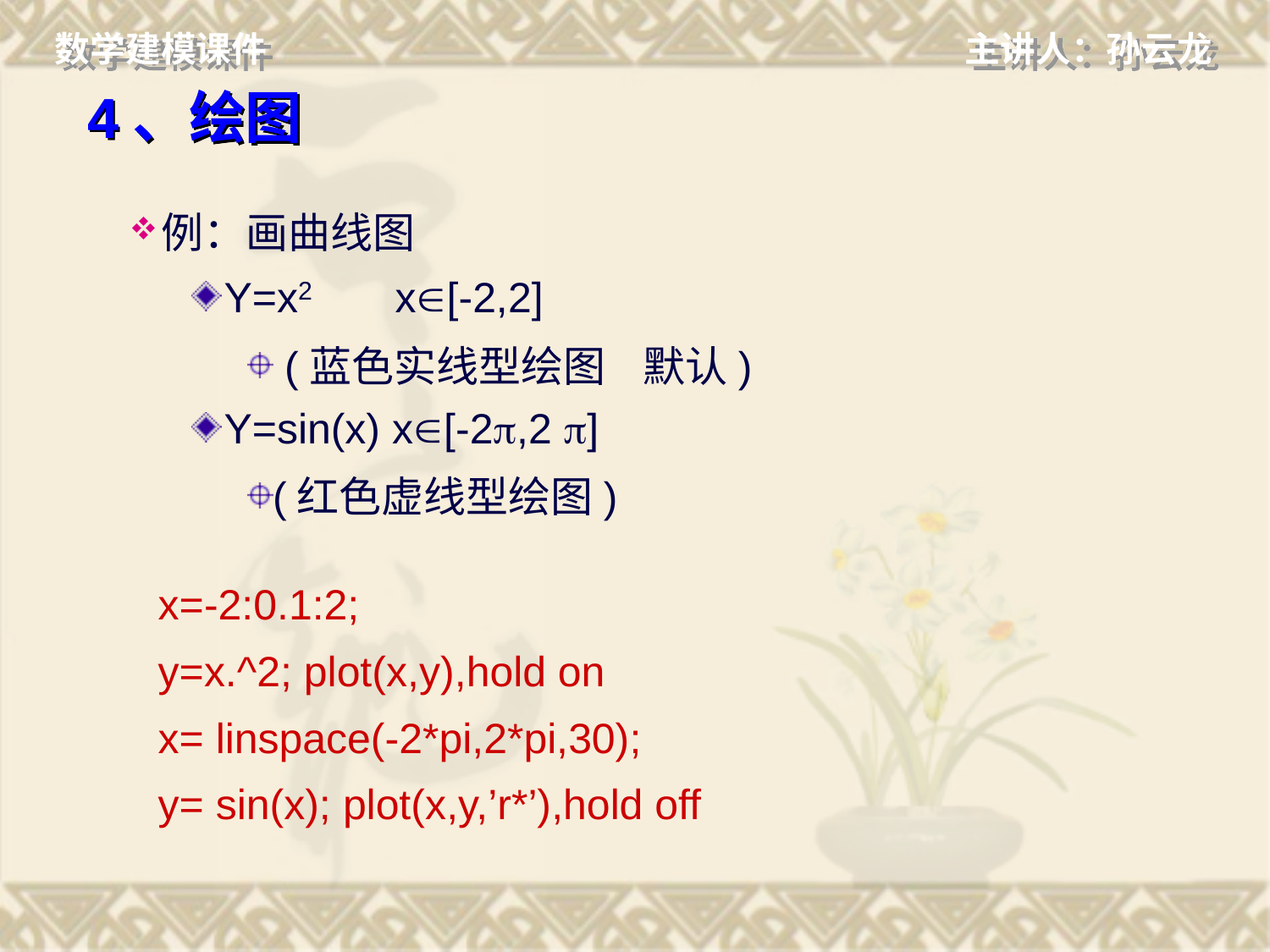

# 4、绘图
例：画曲线图
Y=x2       x∈[-2,2]
 (蓝色实线型绘图    默认)
Y=sin(x) x∈[-2π,2 π]
(红色虚线型绘图)
x=-2:0.1:2;
y=x.^2; plot(x,y),hold on
x= linspace(-2*pi,2*pi,30);
y= sin(x); plot(x,y,’r*’),hold off